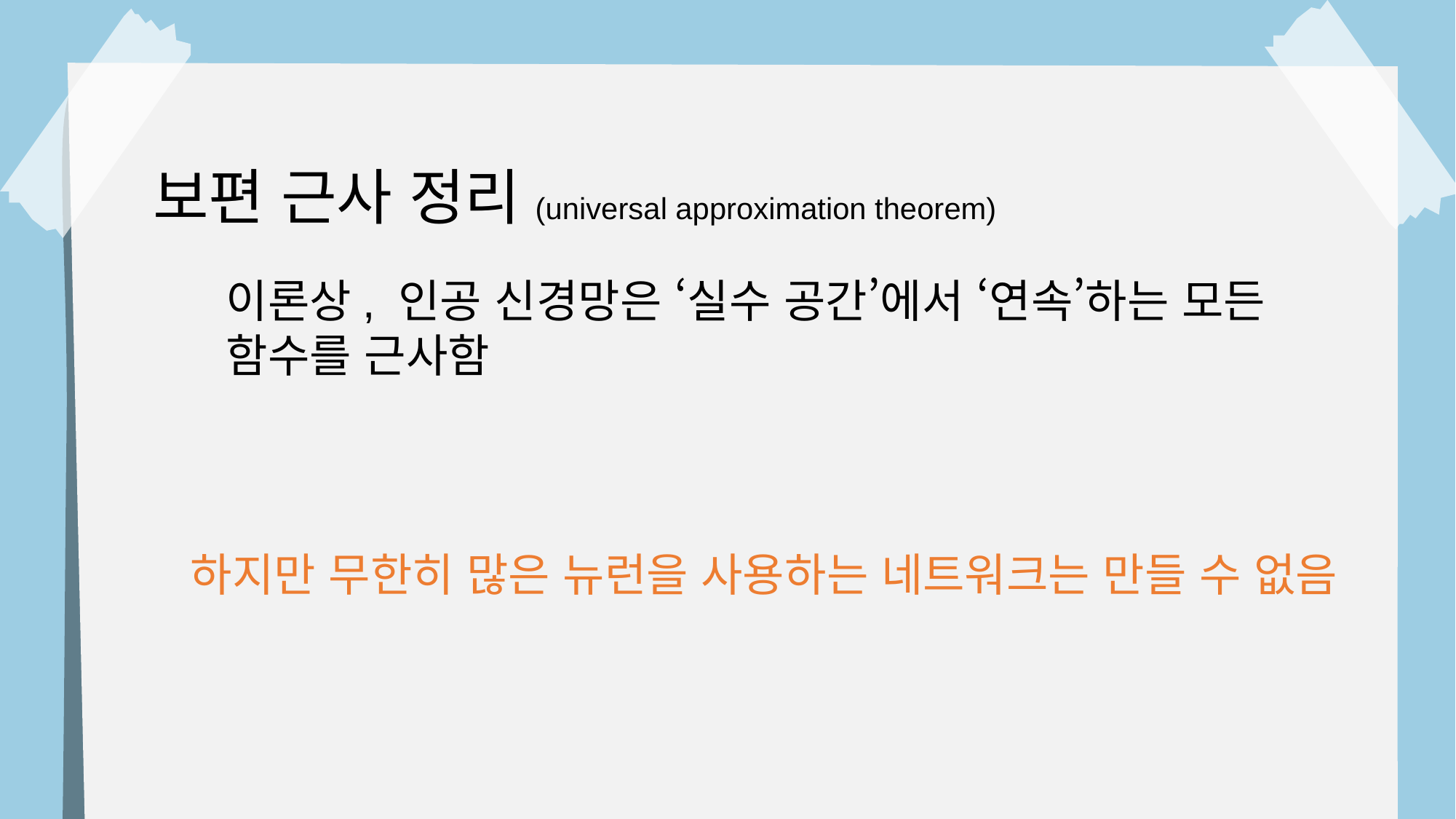

보편 근사 정리(universal approximation theorem)
이론상, 인공 신경망은 ‘실수 공간’에서 ‘연속’하는 모든
함수를 근사함
하지만 무한히 많은 뉴런을 사용하는 네트워크는 만들 수 없음